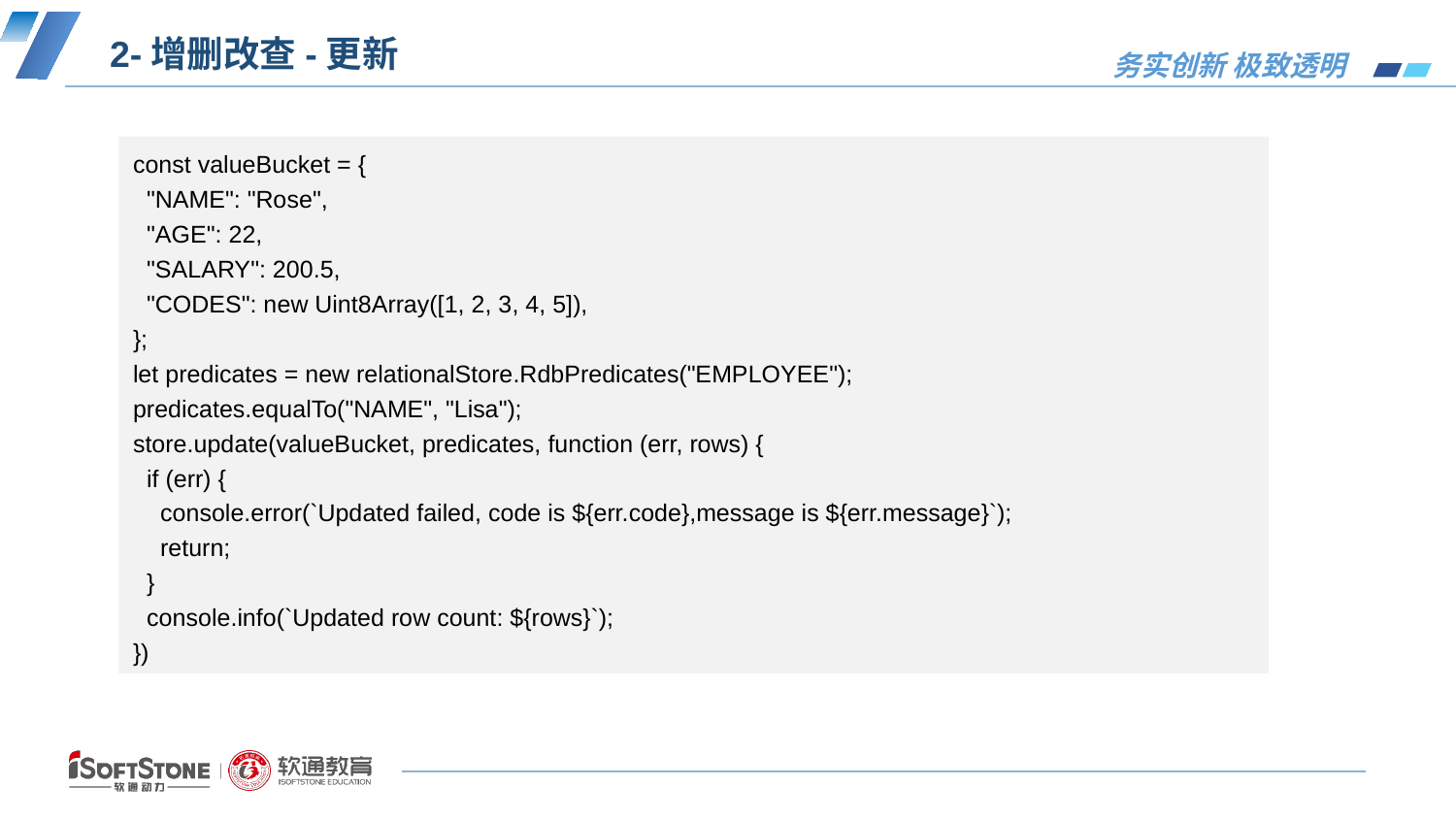

# 2-增删改查-更新
const valueBucket = {
  "NAME": "Rose",
  "AGE": 22,
  "SALARY": 200.5,
  "CODES": new Uint8Array([1, 2, 3, 4, 5]),
};
let predicates = new relationalStore.RdbPredicates("EMPLOYEE");
predicates.equalTo("NAME", "Lisa");
store.update(valueBucket, predicates, function (err, rows) {
  if (err) {
    console.error(`Updated failed, code is ${err.code},message is ${err.message}`);
    return;
  }
  console.info(`Updated row count: ${rows}`);
})